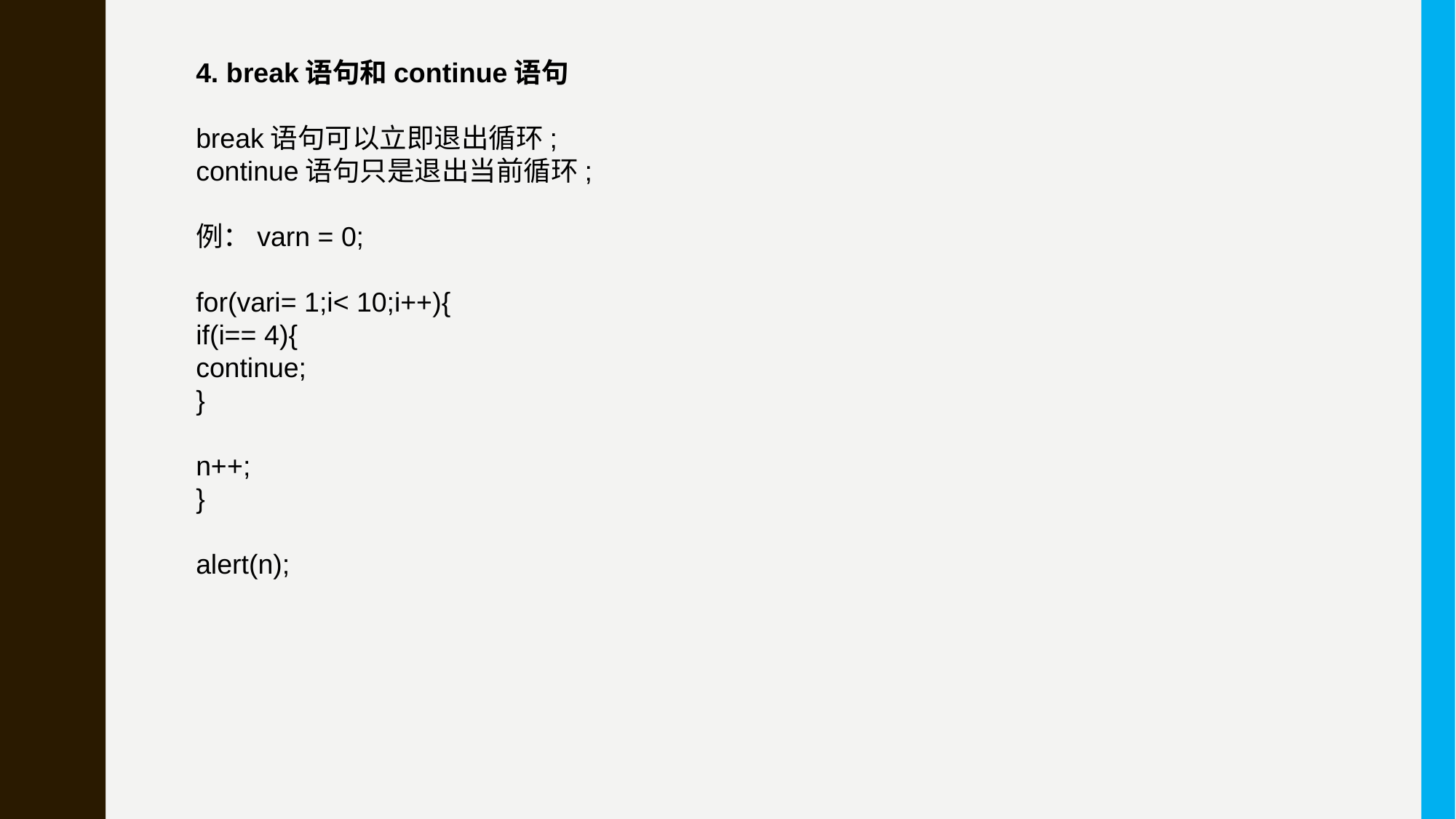

4. break语句和continue语句

break语句可以立即退出循环;
continue语句只是退出当前循环;

例：varn = 0;

for(vari= 1;i< 10;i++){
if(i== 4){
continue;
}

n++;
}

alert(n);